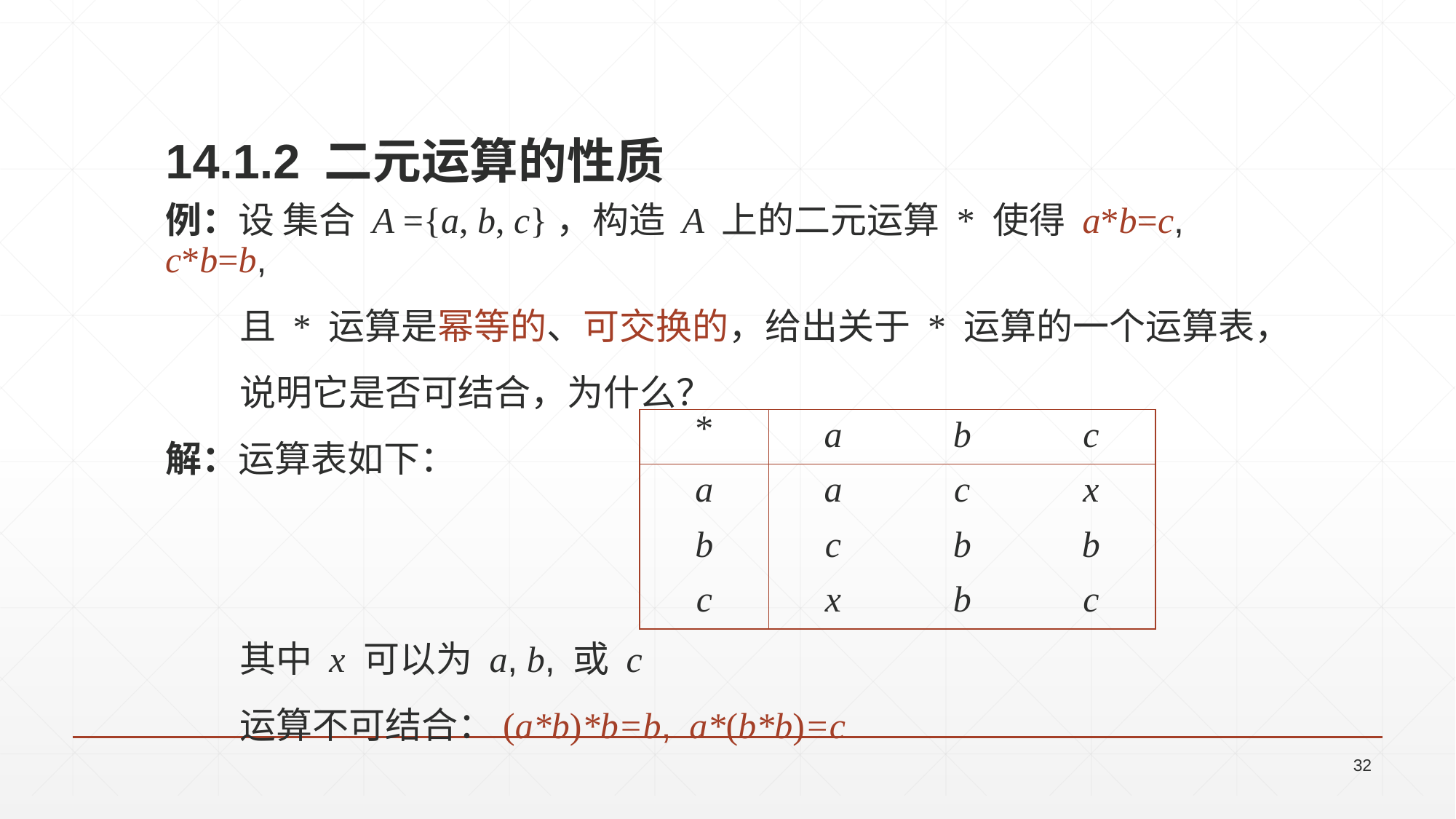

14.1.2 二元运算的性质
例：设 集合 A ={a, b, c}，构造 A 上的二元运算 * 使得 a*b=c, c*b=b,
        且 * 运算是幂等的、可交换的，给出关于 * 运算的一个运算表，
        说明它是否可结合，为什么？
解：运算表如下：

        其中 x 可以为 a, b, 或 c
        运算不可结合：(a*b)*b=b,  a*(b*b)=c
| \* | a | b | c |
| --- | --- | --- | --- |
| a | a | c | x |
| b | c | b | b |
| c | x | b | c |
32